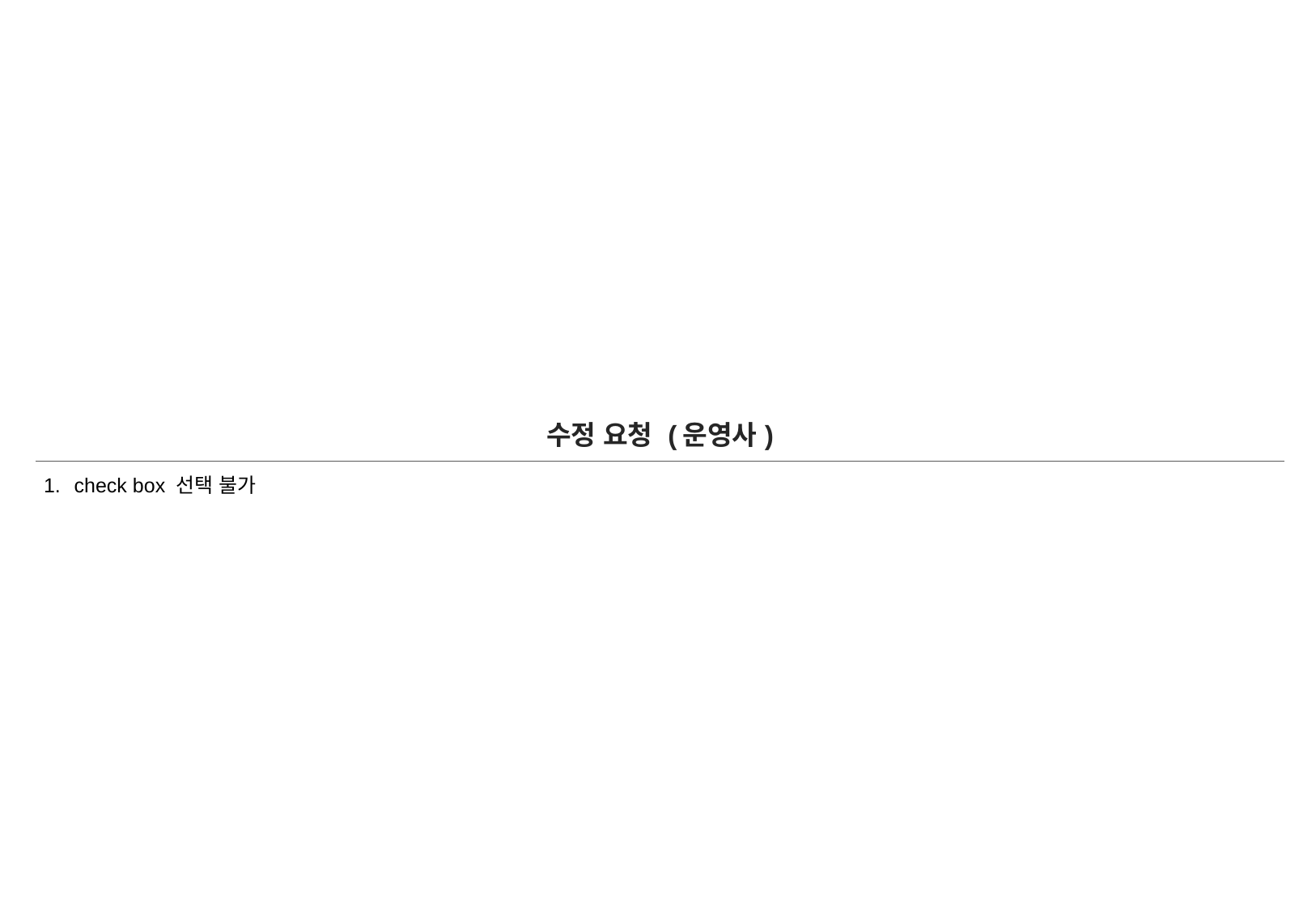

| 수정 요청 (운영사) |
| --- |
| check box 선택 불가 |